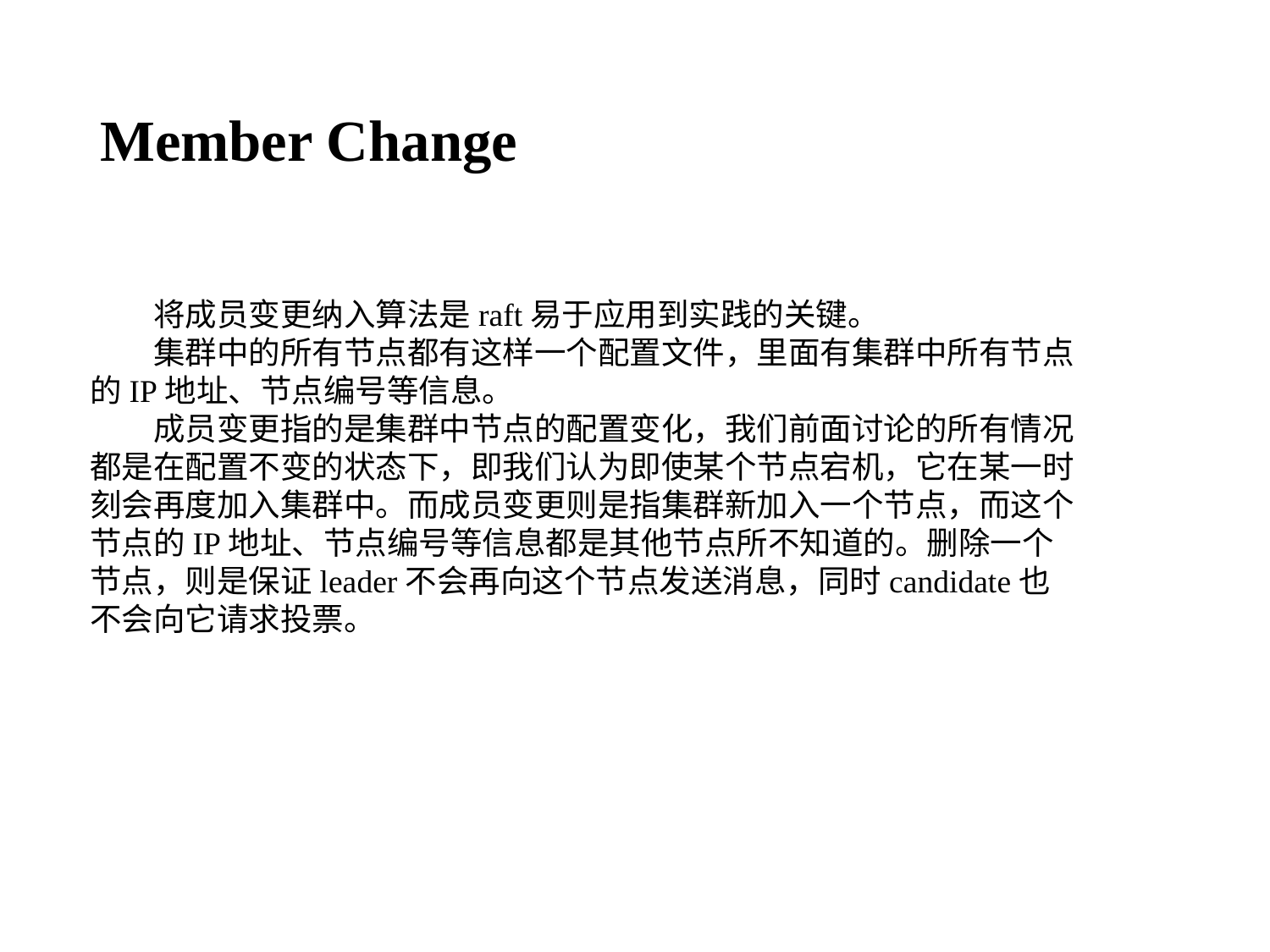

# Member Change
将成员变更纳入算法是raft易于应用到实践的关键。
集群中的所有节点都有这样一个配置文件，里面有集群中所有节点的IP地址、节点编号等信息。
成员变更指的是集群中节点的配置变化，我们前面讨论的所有情况都是在配置不变的状态下，即我们认为即使某个节点宕机，它在某一时刻会再度加入集群中。而成员变更则是指集群新加入一个节点，而这个节点的IP地址、节点编号等信息都是其他节点所不知道的。删除一个节点，则是保证leader不会再向这个节点发送消息，同时candidate也不会向它请求投票。